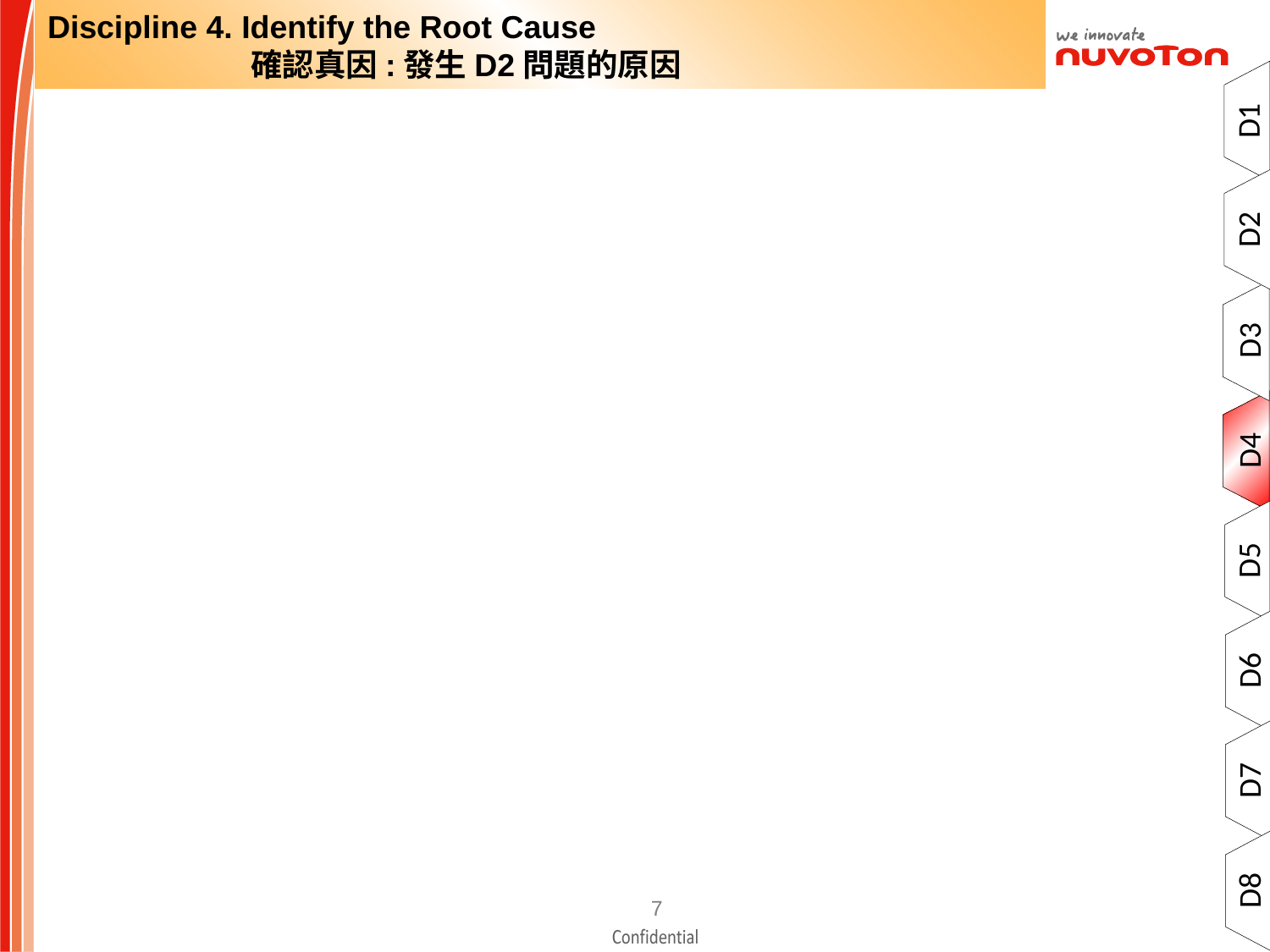

Discipline 4. Identify the Root Cause
                      確認真因:發生D2問題的原因
D1

D2

D3

D4

D5

D6

D7

D8

7